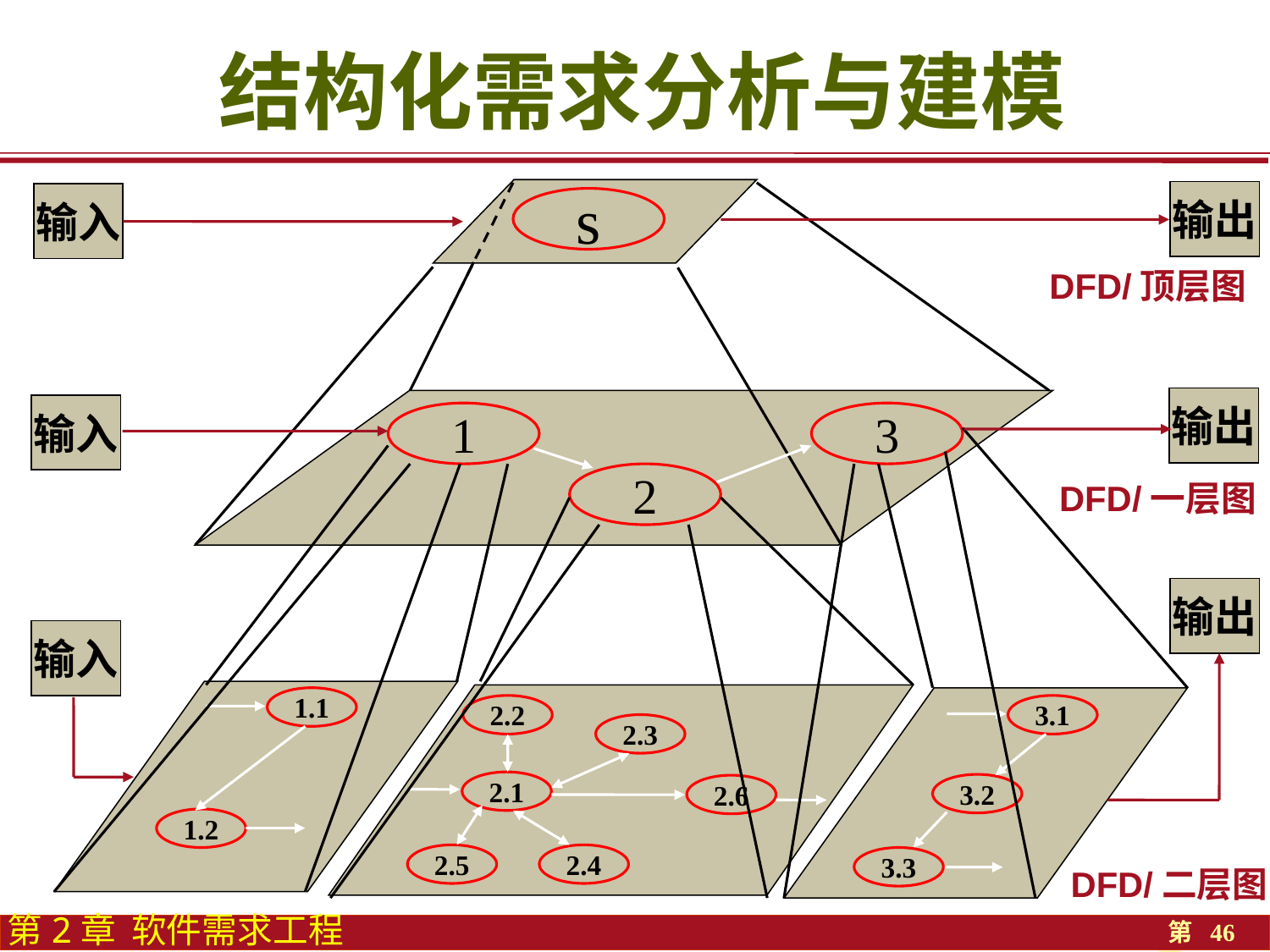

结构化需求分析与建模

输出

输入
s

DFD/顶层图

输出

输入
1
3

2

DFD/一层图

输出
输入

1.1

2.2
3.1

2.3

2.1
3.2
2.6

1.2

2.5
2.4
3.3

DFD/二层图